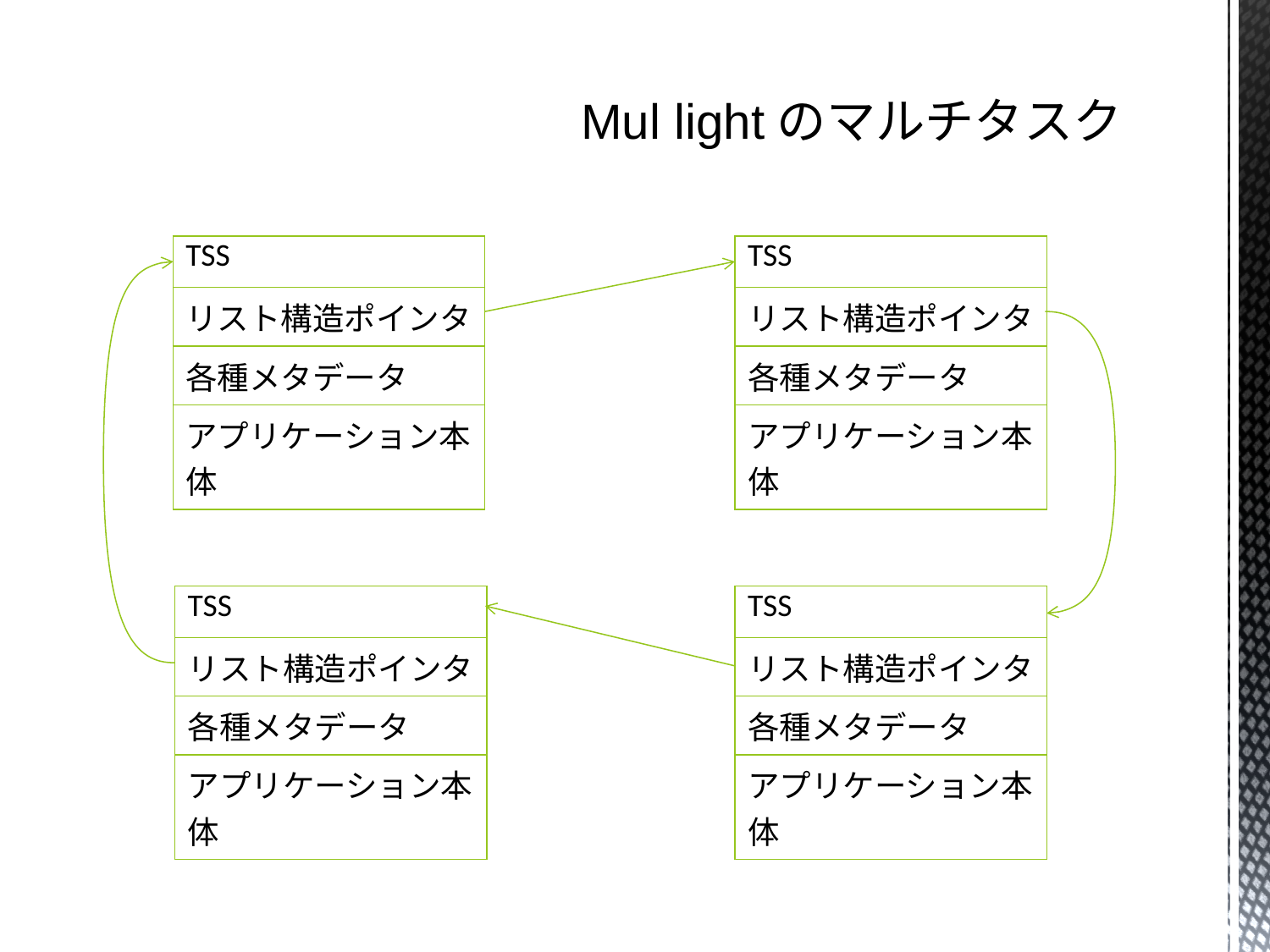

# Mul lightのマルチタスク
| TSS |
| --- |
| リスト構造ポインタ |
| 各種メタデータ |
| アプリケーション本体 |
| TSS |
| --- |
| リスト構造ポインタ |
| 各種メタデータ |
| アプリケーション本体 |

| TSS |
| --- |
| リスト構造ポインタ |
| 各種メタデータ |
| アプリケーション本体 |
| TSS |
| --- |
| リスト構造ポインタ |
| 各種メタデータ |
| アプリケーション本体 |